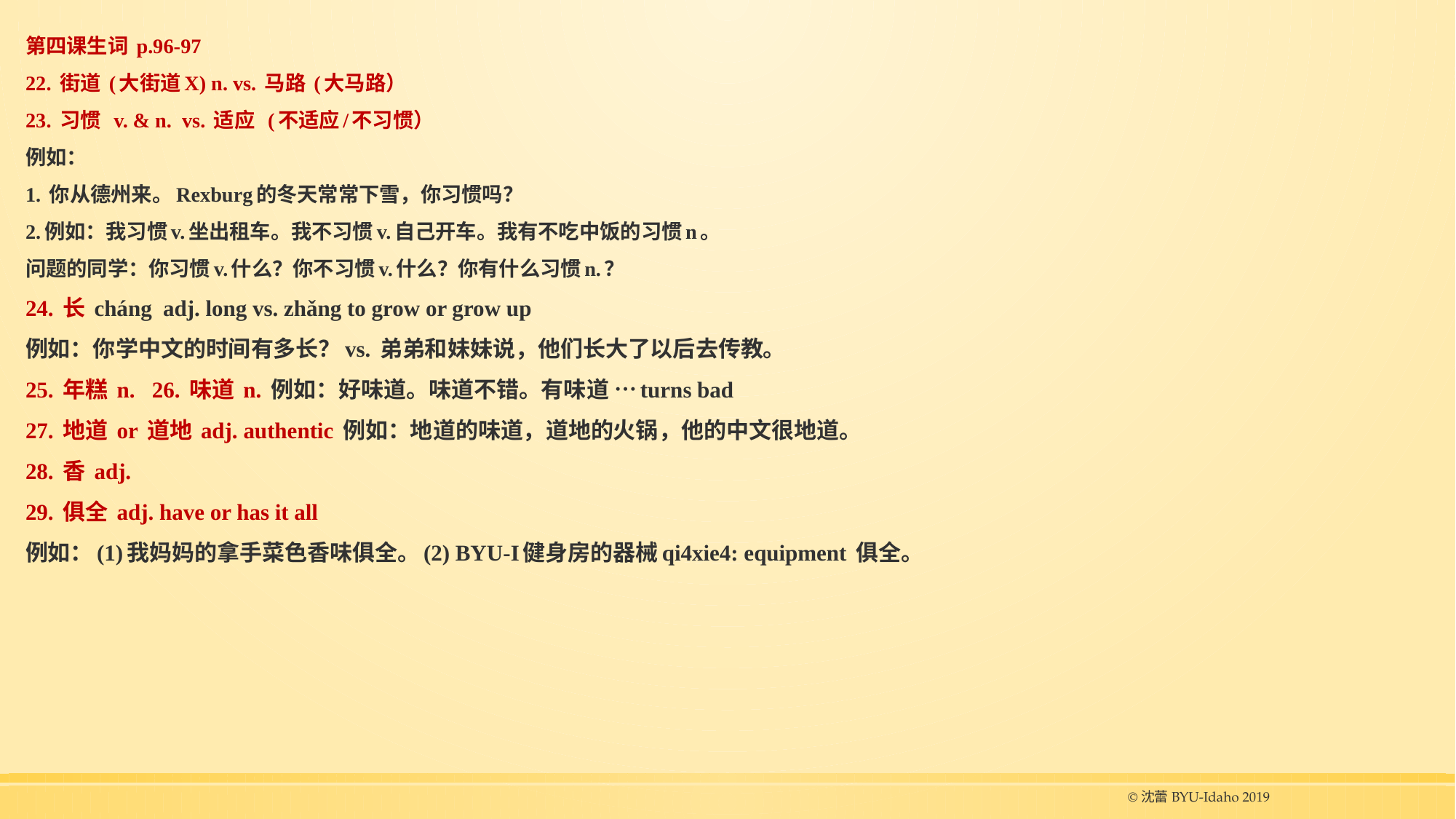

# 第四课生词 p.96-97 22. 街道 (大街道X) n. vs. 马路 (大马路） 23. 习惯  v. & n.  vs. 适应  (不适应/不习惯） 例如： 1. 你从德州来。Rexburg的冬天常常下雪，你习惯吗？ 2.例如：我习惯v.坐出租车。我不习惯v.自己开车。我有不吃中饭的习惯n。 问题的同学：你习惯v.什么？你不习惯v.什么？你有什么习惯n.？ 24. 长 cháng  adj. long vs. zhǎng to grow or grow up 例如：你学中文的时间有多长？vs. 弟弟和妹妹说，他们长大了以后去传教。 25. 年糕 n.   26. 味道 n. 例如：好味道。味道不错。有味道 …turns bad 27. 地道 or 道地 adj. authentic 例如：地道的味道，道地的火锅，他的中文很地道。 28. 香 adj. 29. 俱全 adj. have or has it all 例如：(1)我妈妈的拿手菜色香味俱全。(2) BYU-I健身房的器械qi4xie4: equipment 俱全。
©沈蕾BYU-Idaho 2019